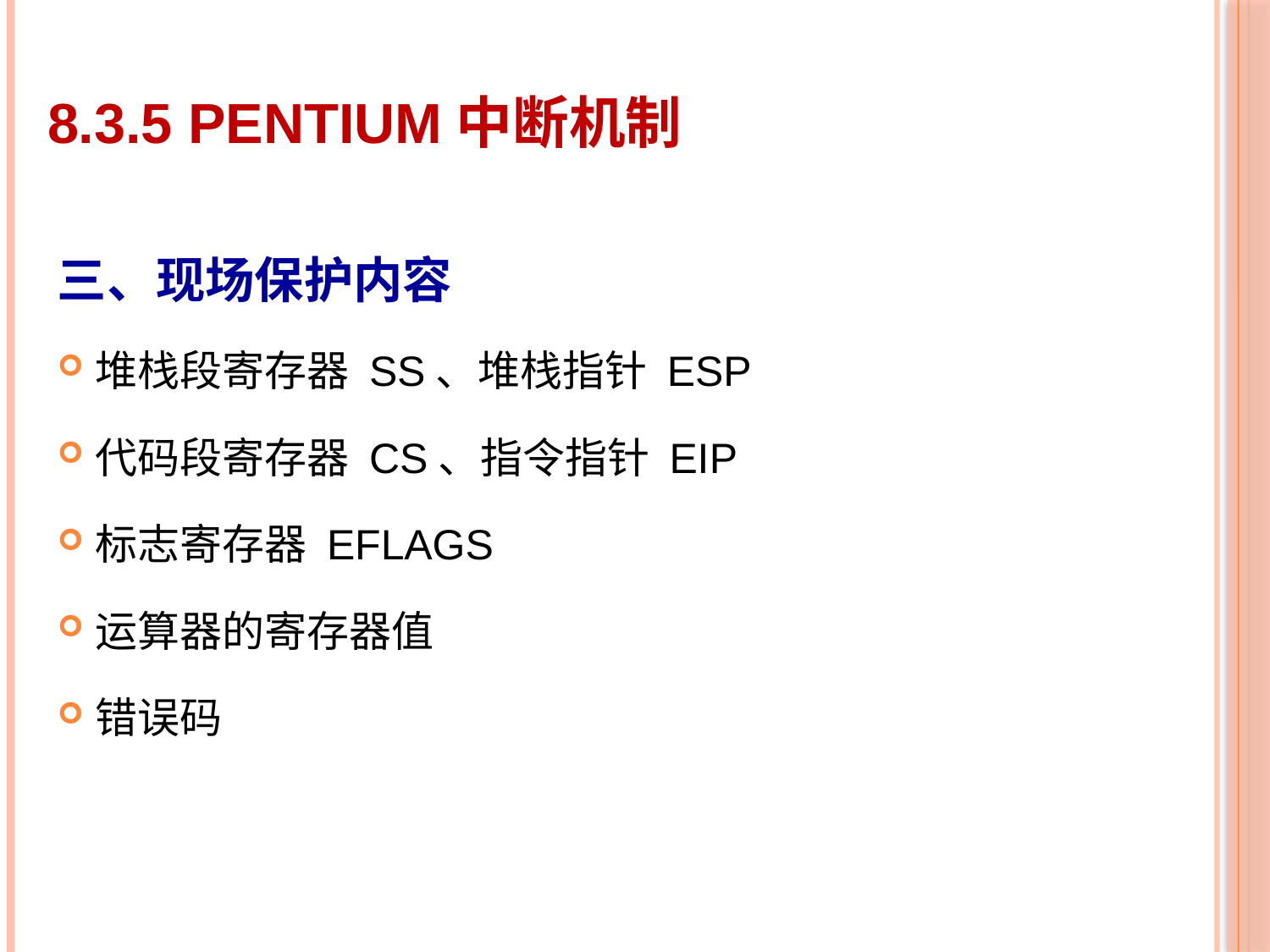

# 8.3.5 Pentium中断机制
三、现场保护内容
堆栈段寄存器 SS、堆栈指针 ESP
代码段寄存器 CS、指令指针 EIP
标志寄存器 EFLAGS
运算器的寄存器值
错误码